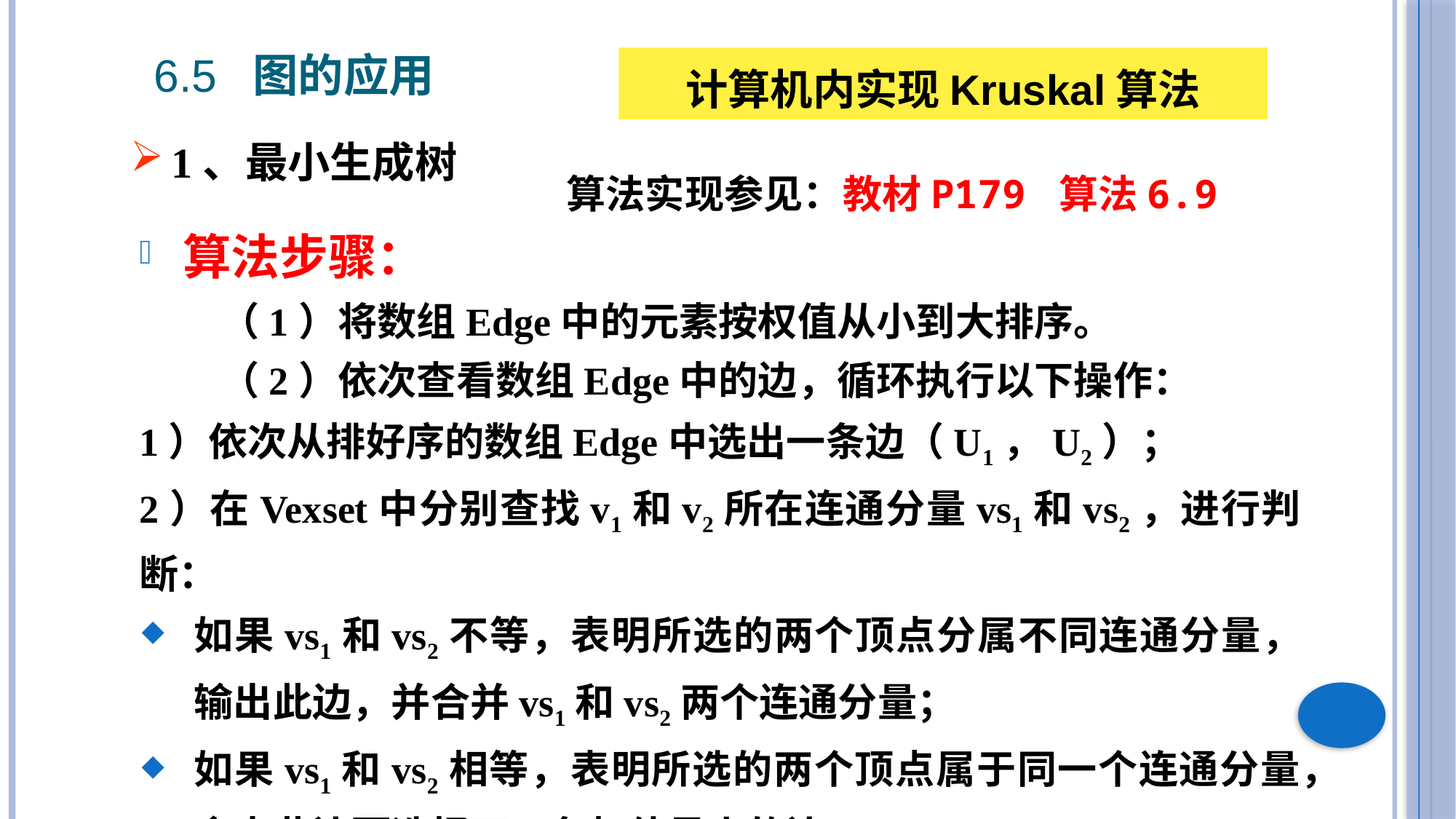

6.5  图的应用
计算机内实现Kruskal算法
1、最小生成树

算法实现参见：教材P179 算法6.9

算法步骤：
        （1）将数组Edge中的元素按权值从小到大排序。
        （2）依次查看数组Edge中的边，循环执行以下操作：
1）依次从排好序的数组Edge中选出一条边（U1，U2）；
2）在Vexset中分别查找v1和v2所在连通分量vs1和vs2，进行判断：
如果vs1和vs2不等，表明所选的两个顶点分属不同连通分量，输出此边，并合并vs1和vs2两个连通分量；
如果vs1和vs2相等，表明所选的两个顶点属于同一个连通分量，舍去此边而选择下一条权值最小的边。